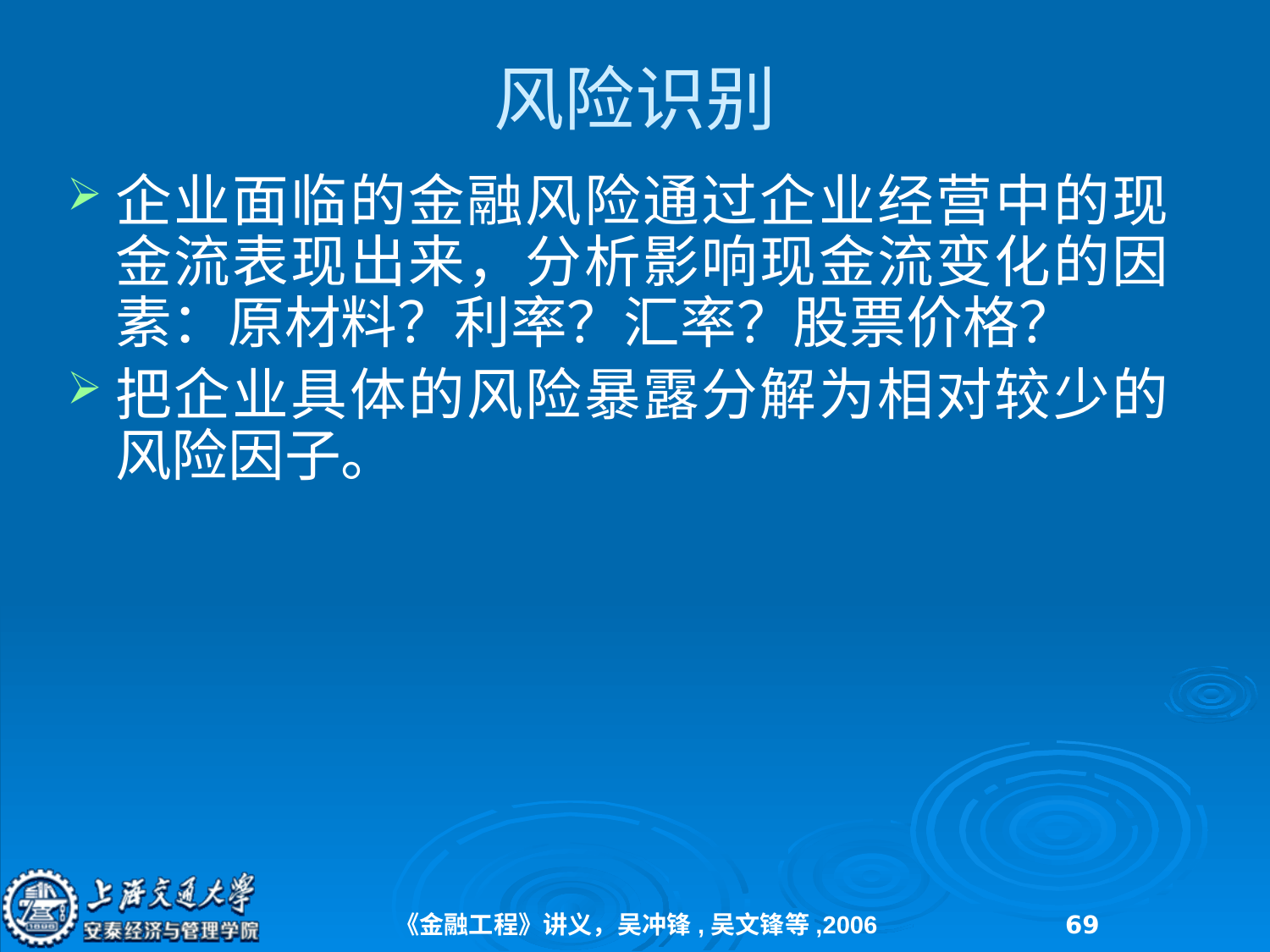

# 风险识别
企业面临的金融风险通过企业经营中的现金流表现出来，分析影响现金流变化的因素：原材料？利率？汇率？股票价格？
把企业具体的风险暴露分解为相对较少的风险因子。